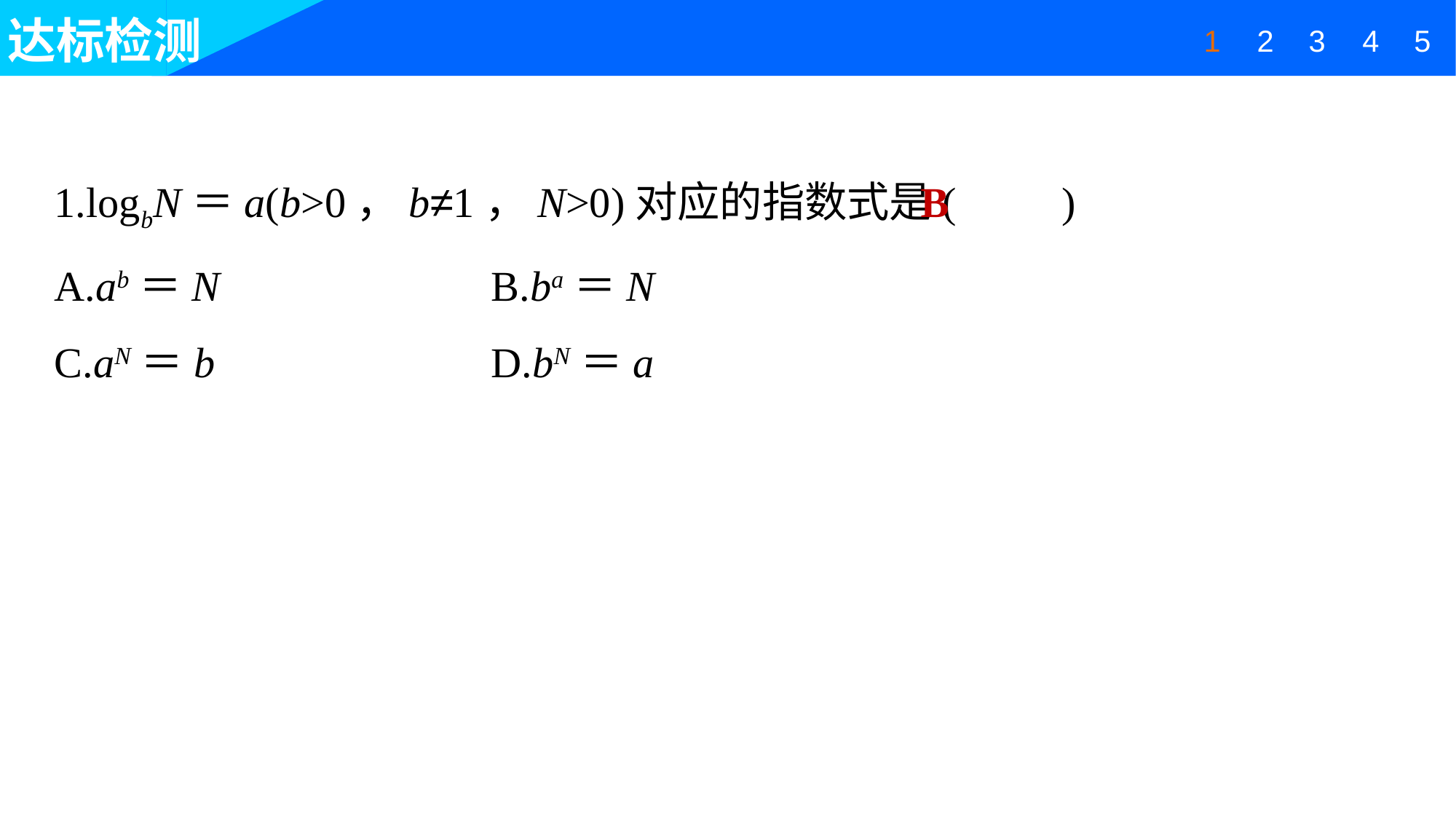

达标检测
4
5
1
2
3
1.logbN＝a(b>0，b≠1，N>0)对应的指数式是(　　)
A.ab＝N  			B.ba＝N
C.aN＝b  			D.bN＝a
B